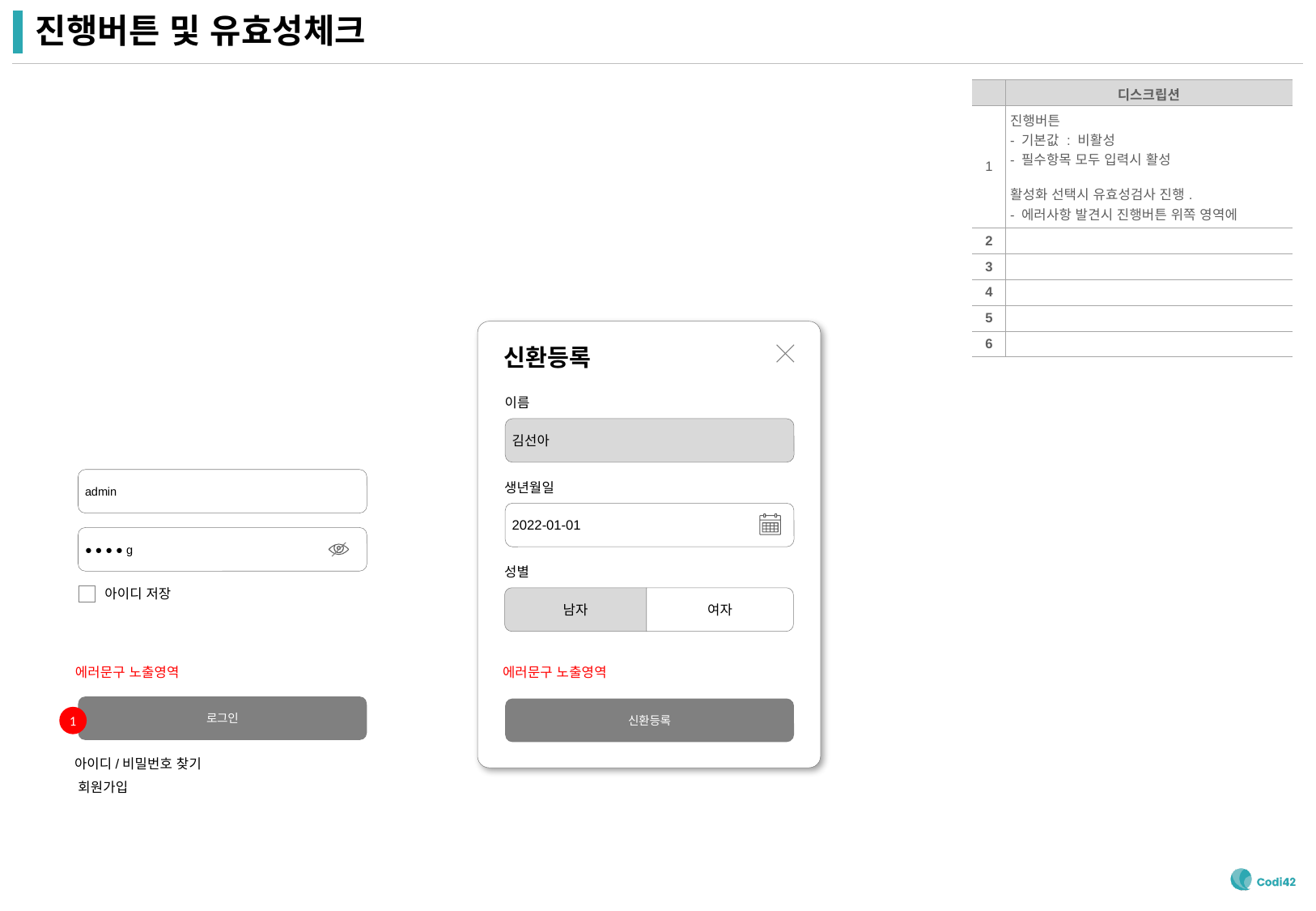

# 진행버튼 및 유효성체크
|  | 디스크립션 |
| --- | --- |
| 1 | 진행버튼 - 기본값 : 비활성 - 필수항목 모두 입력시 활성 활성화 선택시 유효성검사 진행. - 에러사항 발견시 진행버튼 위쪽 영역에 에러텍스트 표시 |
| 2 |  |
| 3 |  |
| 4 |  |
| 5 |  |
| 6 |  |

신환등록
이름
김선아
admin
생년월일
2022-01-01

● ● ● ● g

성별
남자
여자
아이디 저장

에러문구 노출영역
에러문구 노출영역
로그인
신환등록
1
아이디/비밀번호 찾기
회원가입